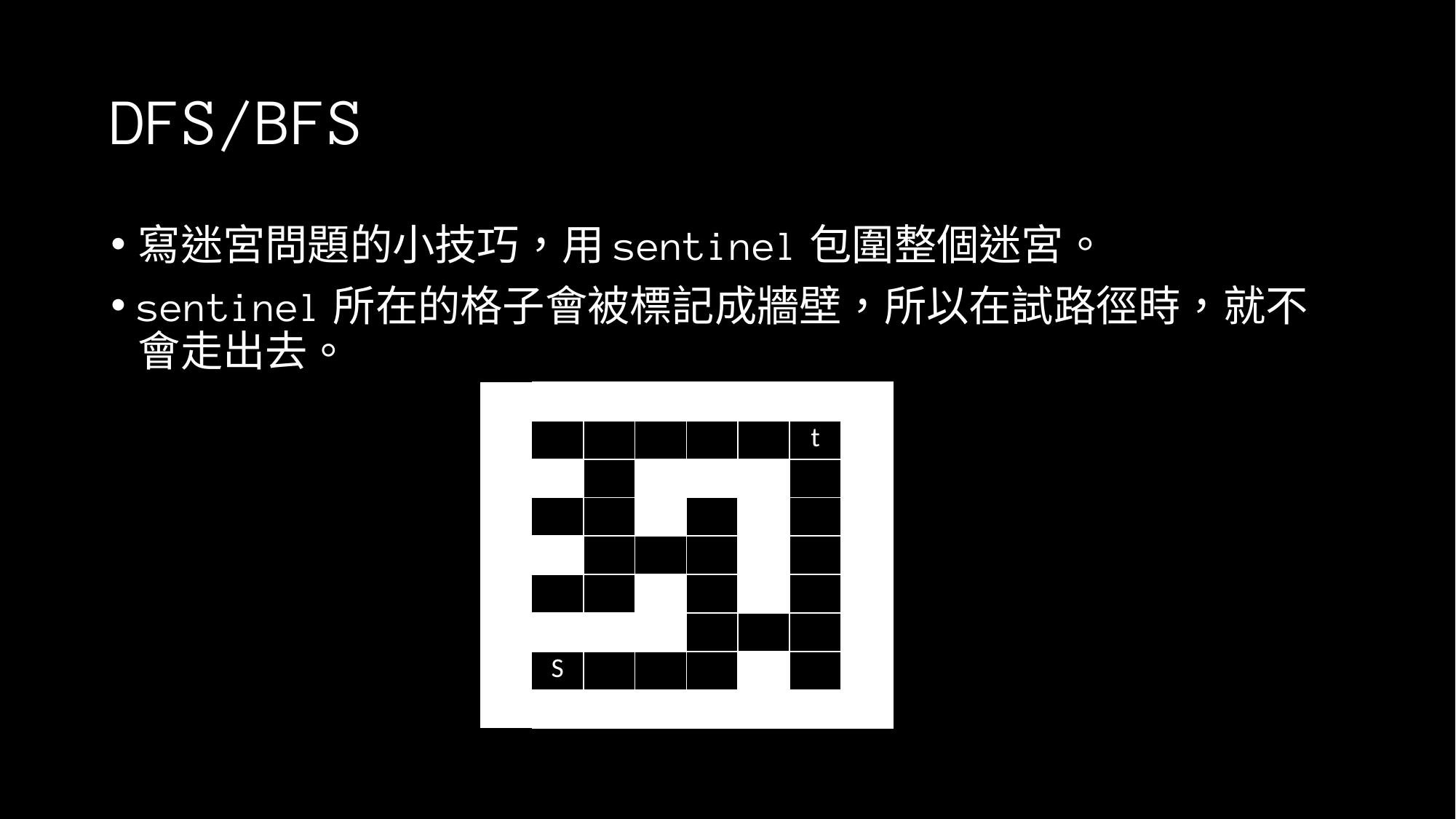

# DFS/BFS
寫迷宮問題的小技巧，用sentinel包圍整個迷宮。
sentinel所在的格子會被標記成牆壁，所以在試路徑時，就不會走出去。
|  |  |  |  |  |  |  |  |
| --- | --- | --- | --- | --- | --- | --- | --- |
|  |  |  |  |  |  | t |  |
|  |  |  |  |  |  |  |  |
|  |  |  |  |  |  |  |  |
|  |  |  |  |  |  |  |  |
|  |  |  |  |  |  |  |  |
|  |  |  |  |  |  |  |  |
|  | S |  |  |  |  |  |  |
|  |  |  |  |  |  |  |  |